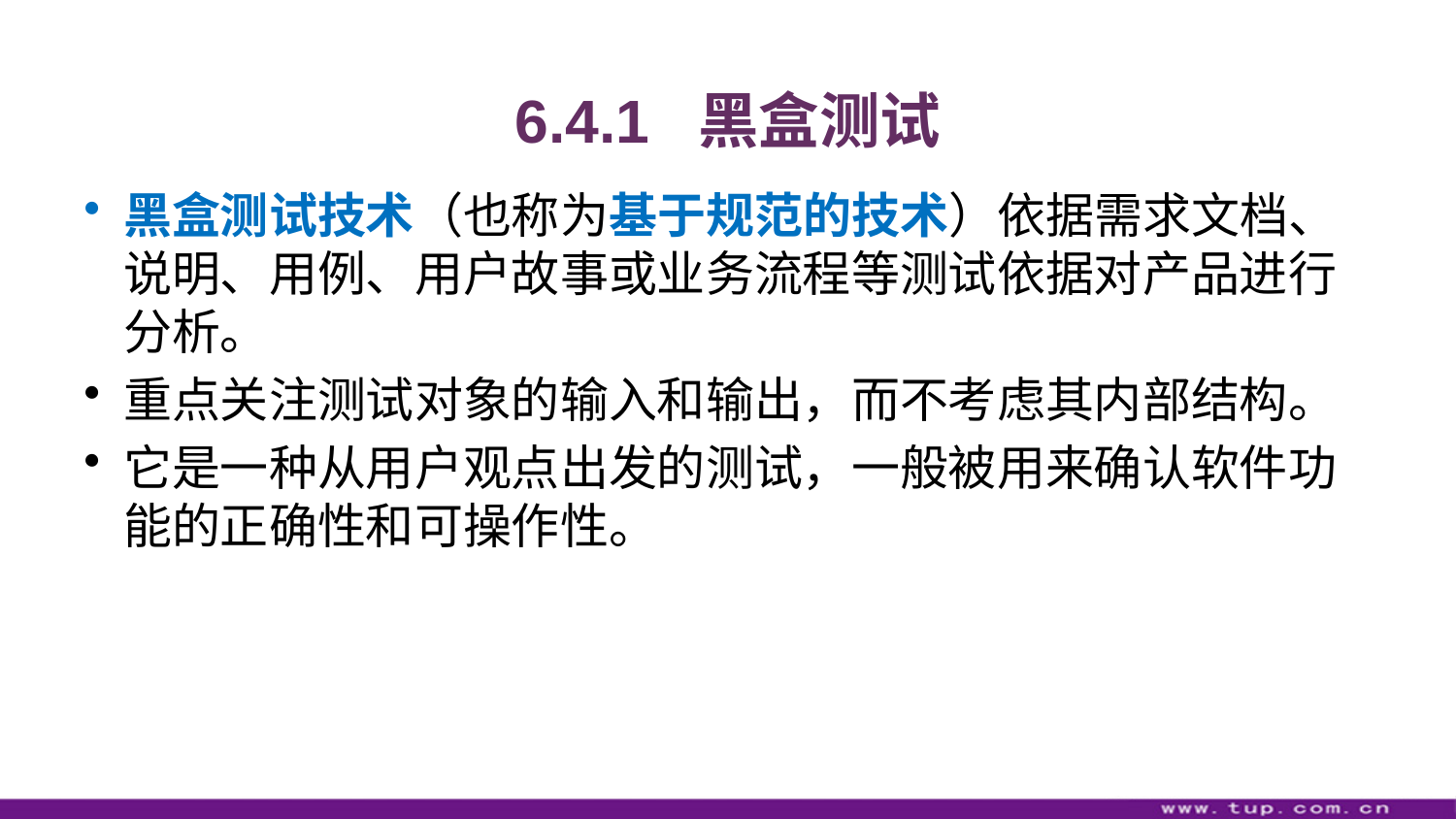

# 6.4.1  黑盒测试
黑盒测试技术（也称为基于规范的技术）依据需求文档、说明、用例、用户故事或业务流程等测试依据对产品进行分析。
重点关注测试对象的输入和输出，而不考虑其内部结构。
它是一种从用户观点出发的测试，一般被用来确认软件功能的正确性和可操作性。